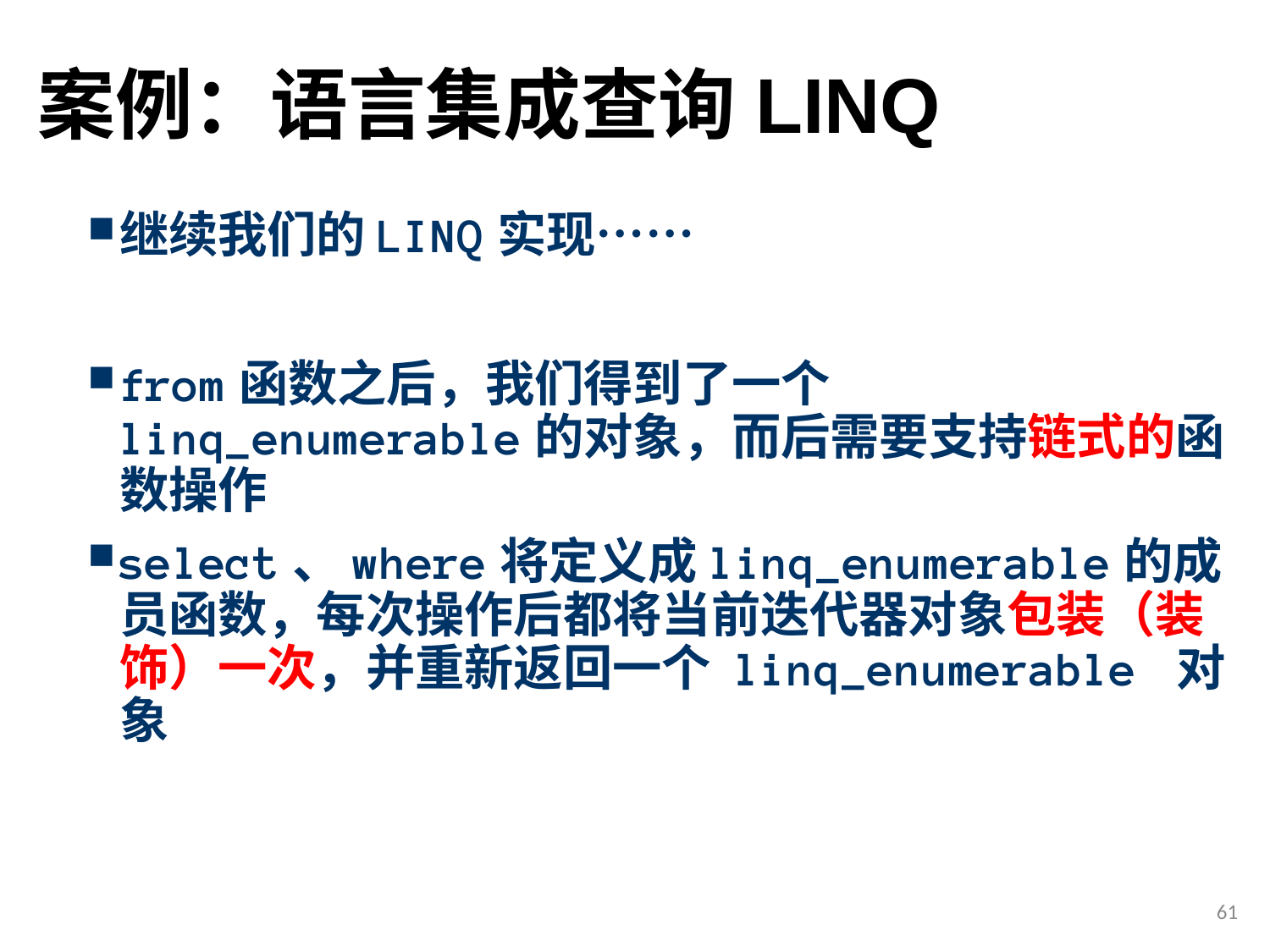

# 案例：语言集成查询LINQ
继续我们的LINQ实现……

from函数之后，我们得到了一个linq_enumerable的对象，而后需要支持链式的函数操作
select、where将定义成linq_enumerable的成员函数，每次操作后都将当前迭代器对象包装（装饰）一次，并重新返回一个 linq_enumerable 对象
61